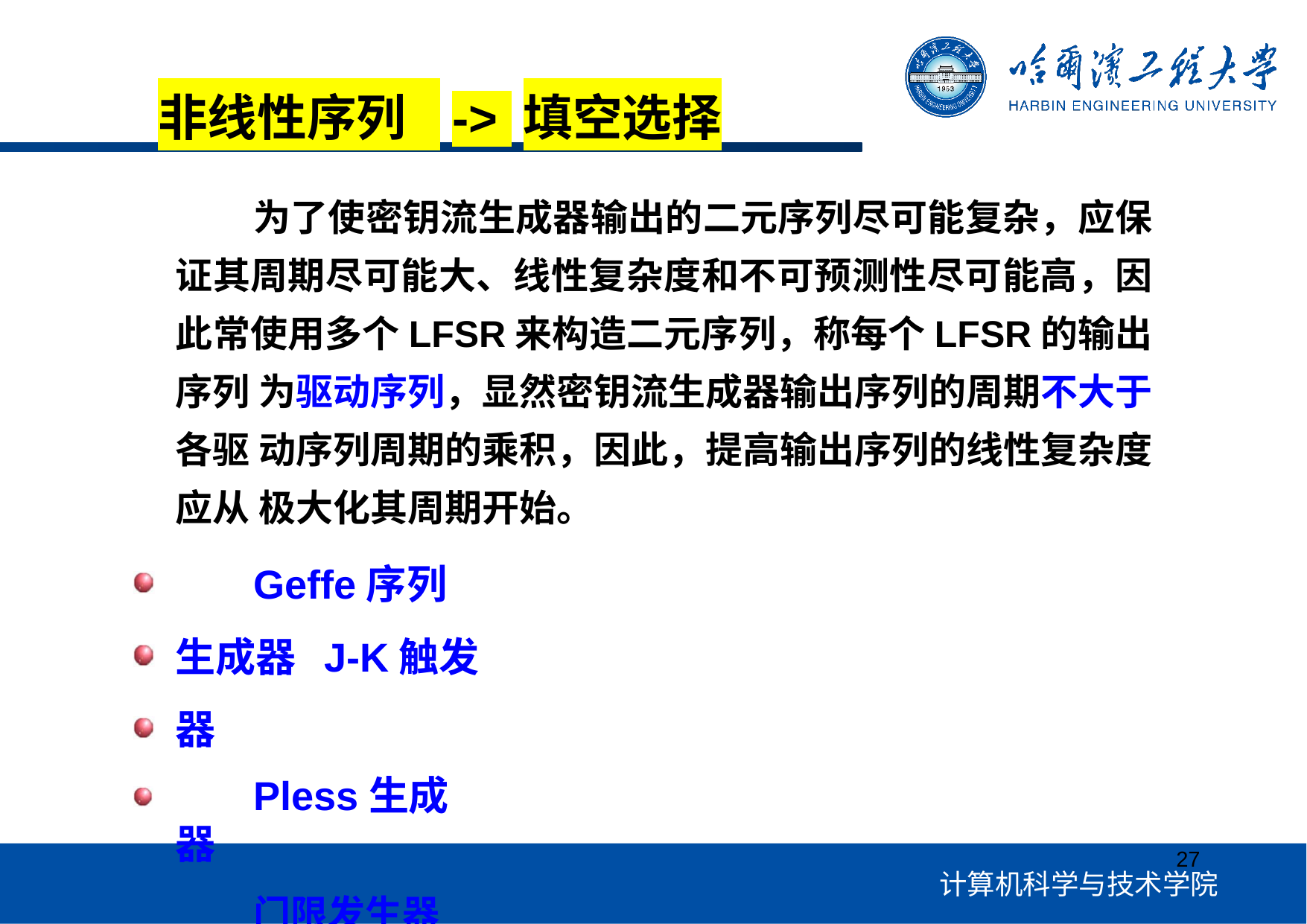

# 非线性序列   -> 填空选择
为了使密钥流生成器输出的二元序列尽可能复杂，应保 证其周期尽可能大、线性复杂度和不可预测性尽可能高，因 此常使用多个LFSR来构造二元序列，称每个LFSR的输出序列 为驱动序列，显然密钥流生成器输出序列的周期不大于各驱 动序列周期的乘积，因此，提高输出序列的线性复杂度应从 极大化其周期开始。
Geffe序列生成器  J-K触发器
Pless生成器
门限发生器

27